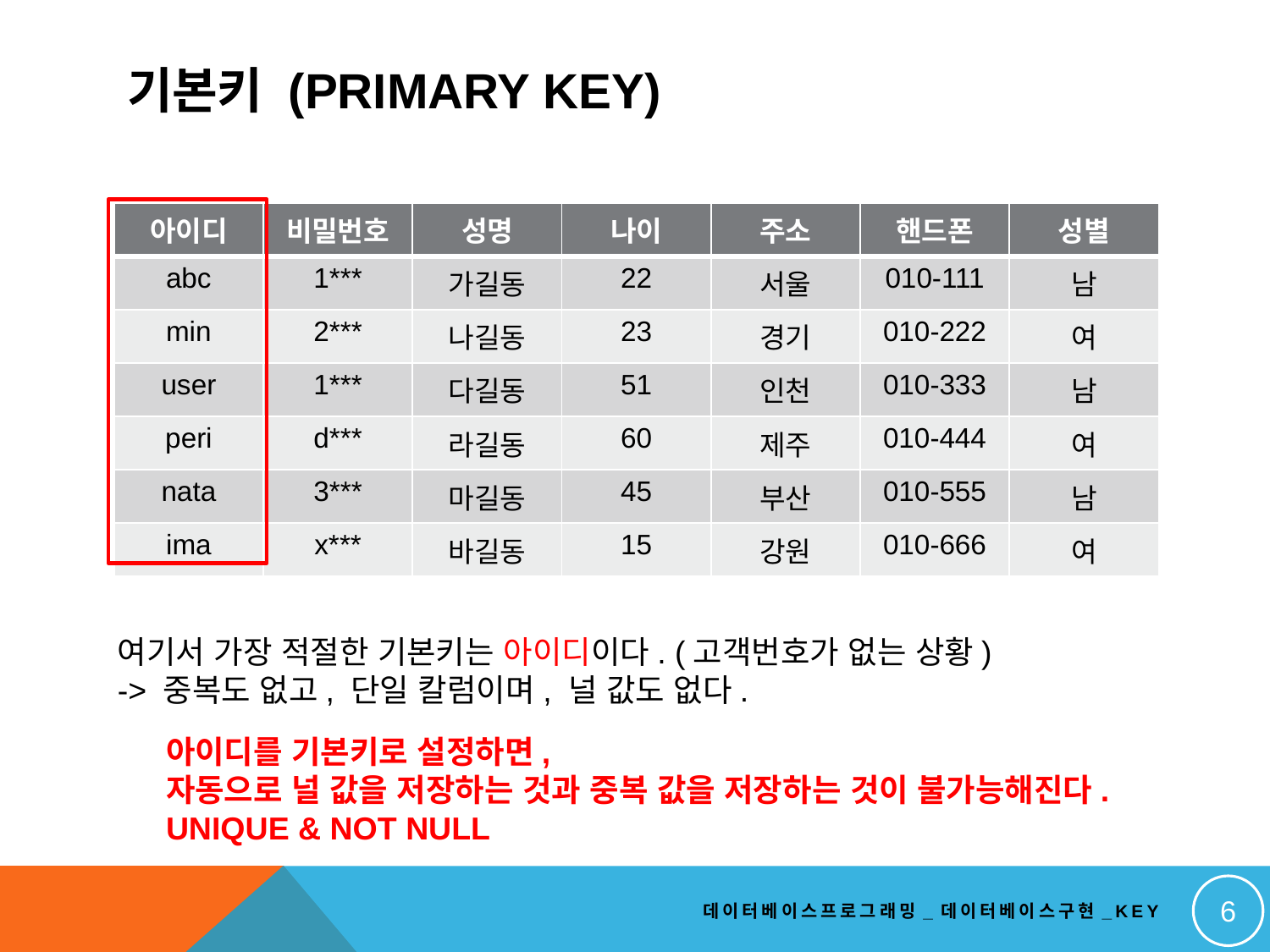

# 기본키 (primary key)

| 아이디 | 비밀번호 | 성명 | 나이 | 주소 | 핸드폰 | 성별 |
| --- | --- | --- | --- | --- | --- | --- |
| abc | 1\*\*\* | 가길동 | 22 | 서울 | 010-111 | 남 |
| min | 2\*\*\* | 나길동 | 23 | 경기 | 010-222 | 여 |
| user | 1\*\*\* | 다길동 | 51 | 인천 | 010-333 | 남 |
| peri | d\*\*\* | 라길동 | 60 | 제주 | 010-444 | 여 |
| nata | 3\*\*\* | 마길동 | 45 | 부산 | 010-555 | 남 |
| ima | x\*\*\* | 바길동 | 15 | 강원 | 010-666 | 여 |
여기서 가장 적절한 기본키는 아이디이다. (고객번호가 없는 상황)
-> 중복도 없고, 단일 칼럼이며, 널 값도 없다.
아이디를 기본키로 설정하면,
자동으로 널 값을 저장하는 것과 중복 값을 저장하는 것이 불가능해진다.
UNIQUE & NOT NULL
6
데이터베이스프로그래밍_데이터베이스구현_KEY